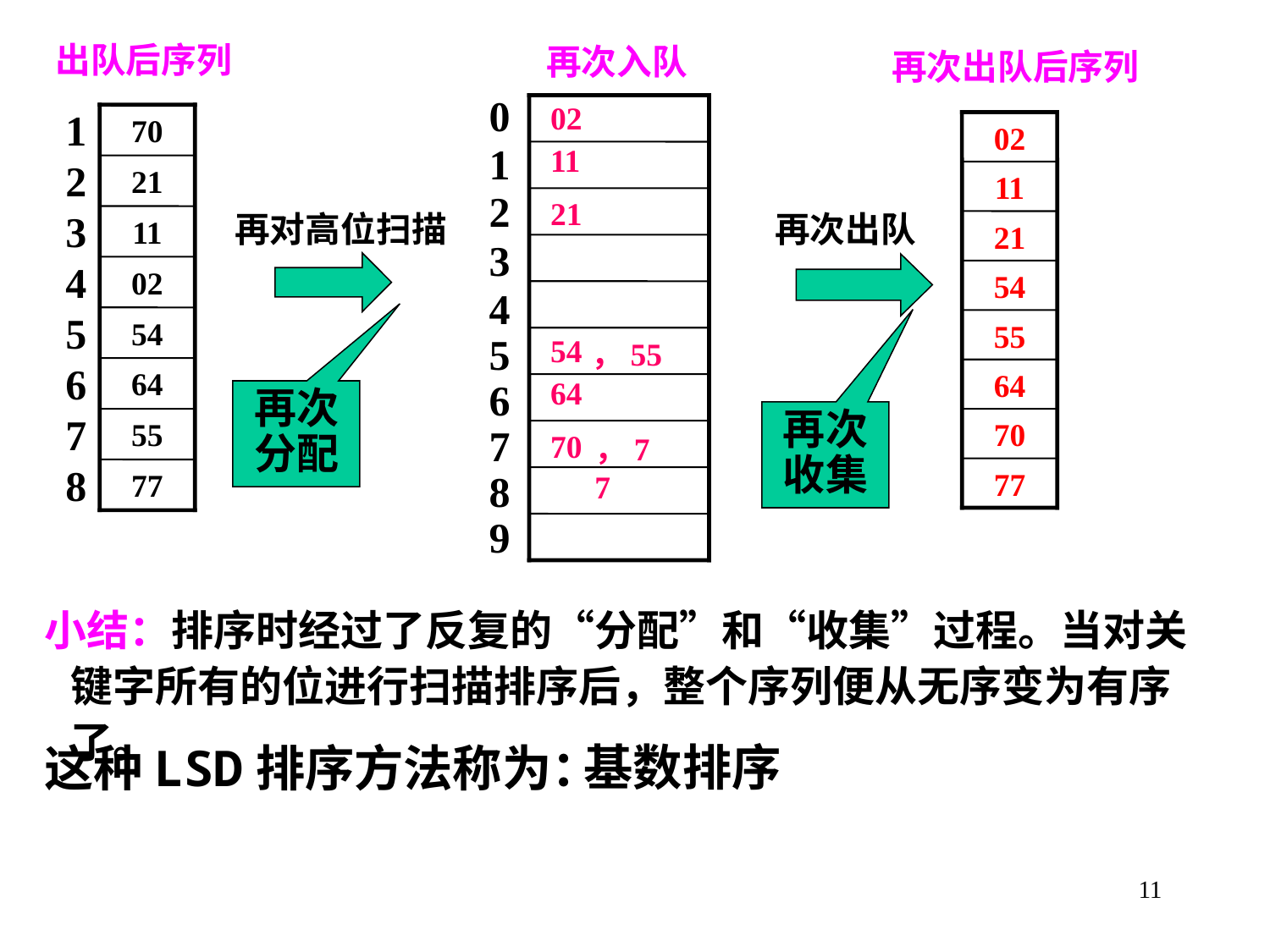

出队后序列
1
2
3
4
5
6
7
8
70

21

11

02

54

64

55

77

再次入队
0
1
2
3
4
5
6
7
8
9

再次出队后序列
02

11

21

54

55

64

70

77

02
11
再对高位扫描

21
再次出队

，55
54
再次分配
64
再次收集
，77
70
小结：排序时经过了反复的“分配”和“收集”过程。当对关键字所有的位进行扫描排序后，整个序列便从无序变为有序了。
# 这种LSD排序方法称为：
基数排序
11